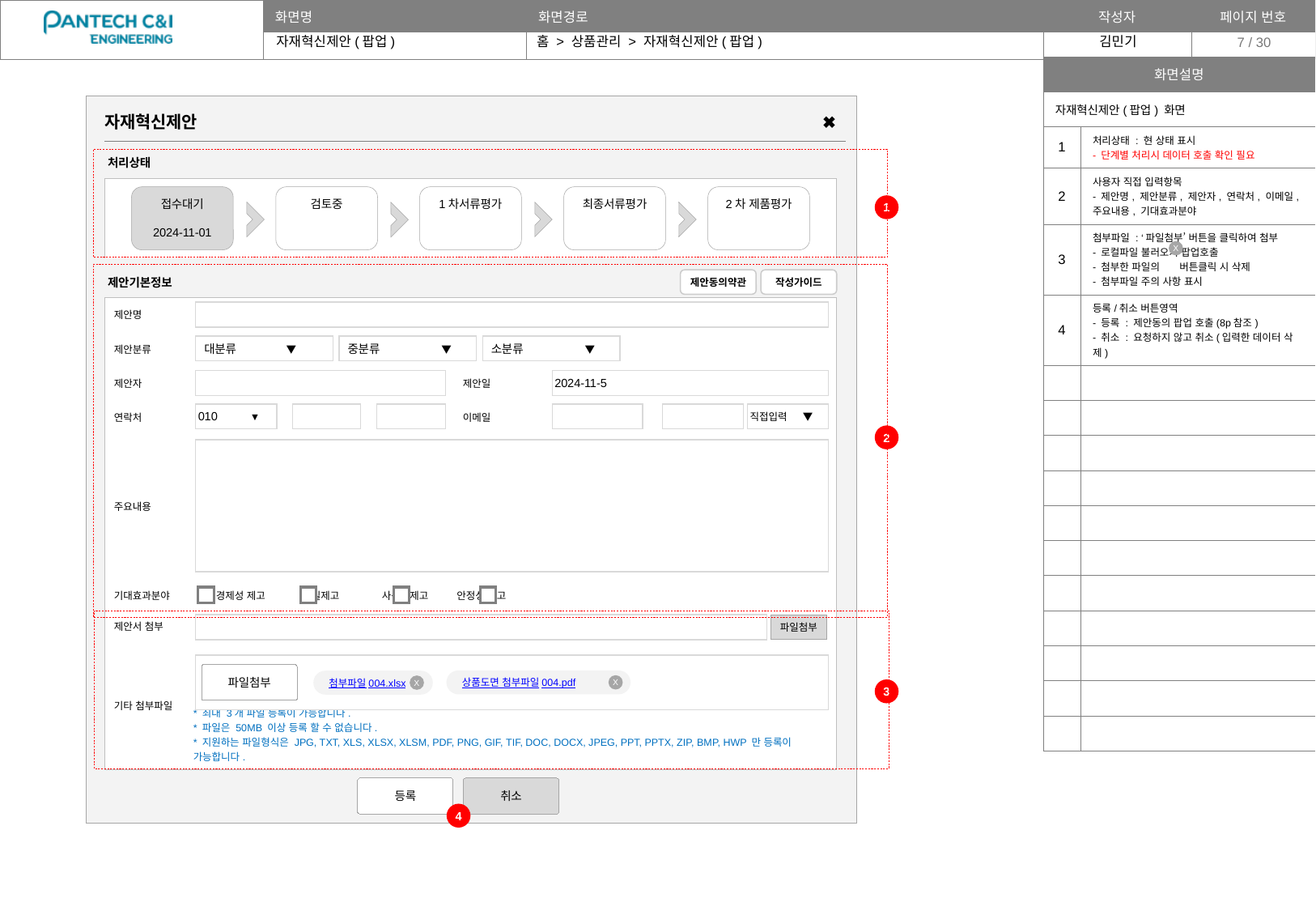

자재혁신제안(팝업)
홈 > 상품관리 > 자재혁신제안(팝업)
7 / 30
| 화면설명 |  |
| --- | --- |
| 자재혁신제안(팝업) 화면 |  |
| 1 | 처리상태 : 현 상태 표시 - 단계별 처리시 데이터 호출 확인 필요 |
| 2 | 사용자 직접 입력항목 - 제안명, 제안분류, 제안자, 연락처, 이메일, 주요내용, 기대효과분야 |
| 3 | 첨부파일 : ‘파일첨부’ 버튼을 클릭하여 첨부 - 로컬파일 불러오기 팝업호출 - 첨부한 파일의 버튼클릭 시 삭제 - 첨부파일 주의 사항 표시 |
| 4 | 등록/취소 버튼영역 - 등록 : 제안동의 팝업 호출(8p참조) - 취소 : 요청하지 않고 취소(입력한 데이터 삭제) |
|  |  |
|  |  |
|  |  |
|  |  |
|  |  |
|  |  |
|  |  |
|  |  |
|  |  |
|  |  |
|  |  |

자재혁신제안
✖
처리상태

|  |
| --- |
접수대기

2024-11-01
검토중

1차서류평가

최종서류평가

2차 제품평가

1

X

제안기본정보
제안동의약관
작성가이드
| 제안명 |  |  |  |
| --- | --- | --- | --- |
| 제안분류 |  |  |  |
| 제안자 |  | 제안일 |  |
| 연락처 | - - | 이메일 | @ |
| 주요내용 |  |  |  |
| 기대효과분야 | 경제성 제고 품질제고 사용성제고 안정성 제고 |  |  |
| 제안서 첨부 |  |  |  |
| 기타 첨부파일 | \* 최대 3개 파일 등록이 가능합니다. \* 파일은 50MB 이상 등록 할 수 없습니다. \* 지원하는 파일형식은 JPG, TXT, XLS, XLSX, XLSM, PDF, PNG, GIF, TIF, DOC, DOCX, JPEG, PPT, PPTX, ZIP, BMP, HWP 만 등록이 가능합니다. |  |  |
|  |
| --- |
| 대분류 ▼ |
| --- |
| 중분류 ▼ |
| --- |
| 소분류 ▼ |
| --- |
|  |
| --- |
| 2024-11-5 |
| --- |
| 010 ▼ |
| --- |
|  |
| --- |
|  |
| --- |
|  |
| --- |
|  |
| --- |
| 직접입력 ▼ |
| --- |
2
|  |
| --- |

파일첨부
|  |
| --- |
|  |
| --- |
파일첨부
상품도면 첨부파일004.pdf
첨부파일004.xlsx
X
X
3
등록
취소
4